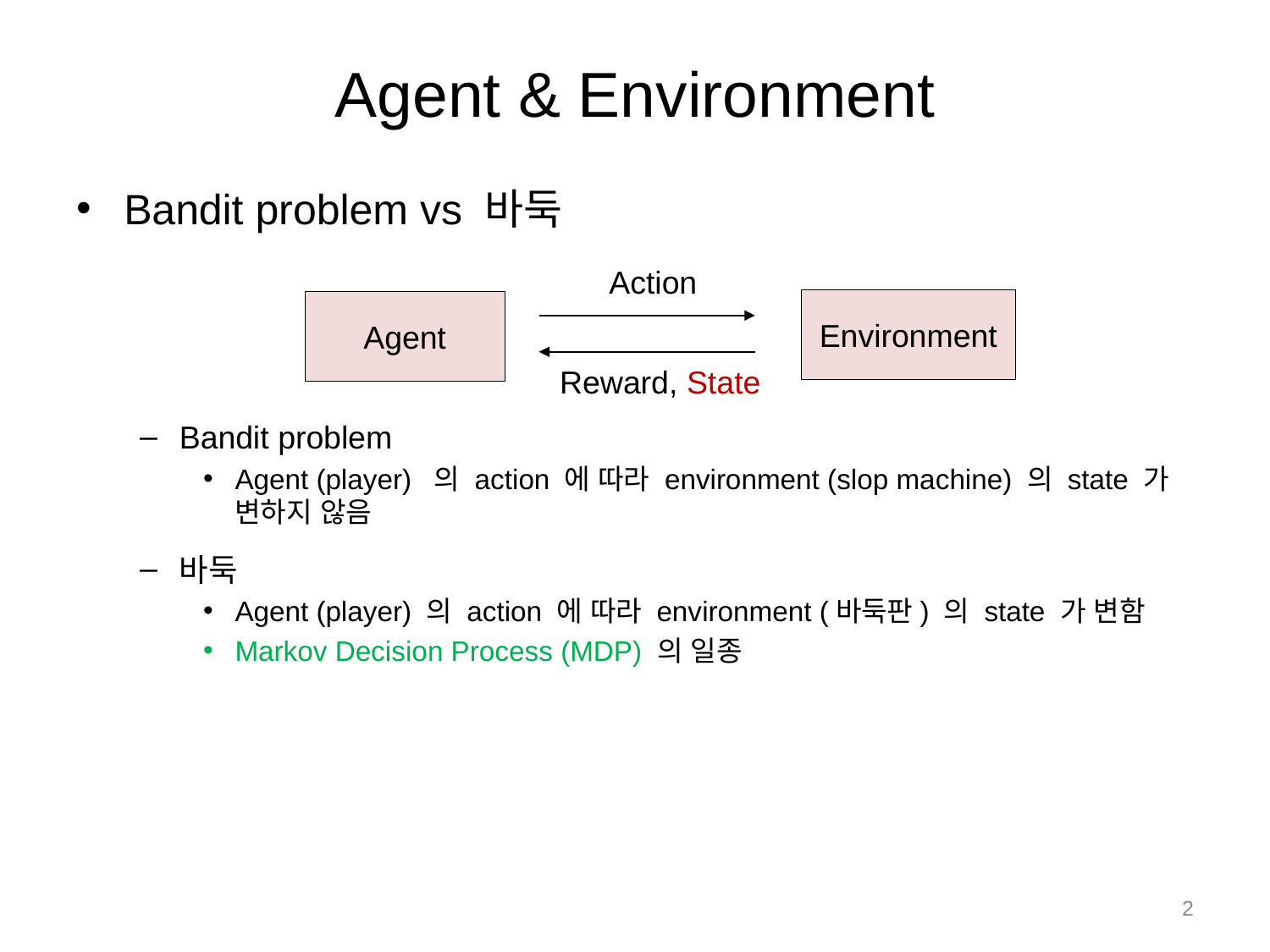

# Agent & Environment
Bandit problem vs 바둑

Bandit problem
Agent (player)  의 action 에 따라 environment (slop machine) 의 state 가 변하지 않음
바둑
Agent (player) 의 action 에 따라 environment (바둑판) 의 state 가 변함
Markov Decision Process (MDP) 의 일종

Action
Environment
Agent
Reward, State
2